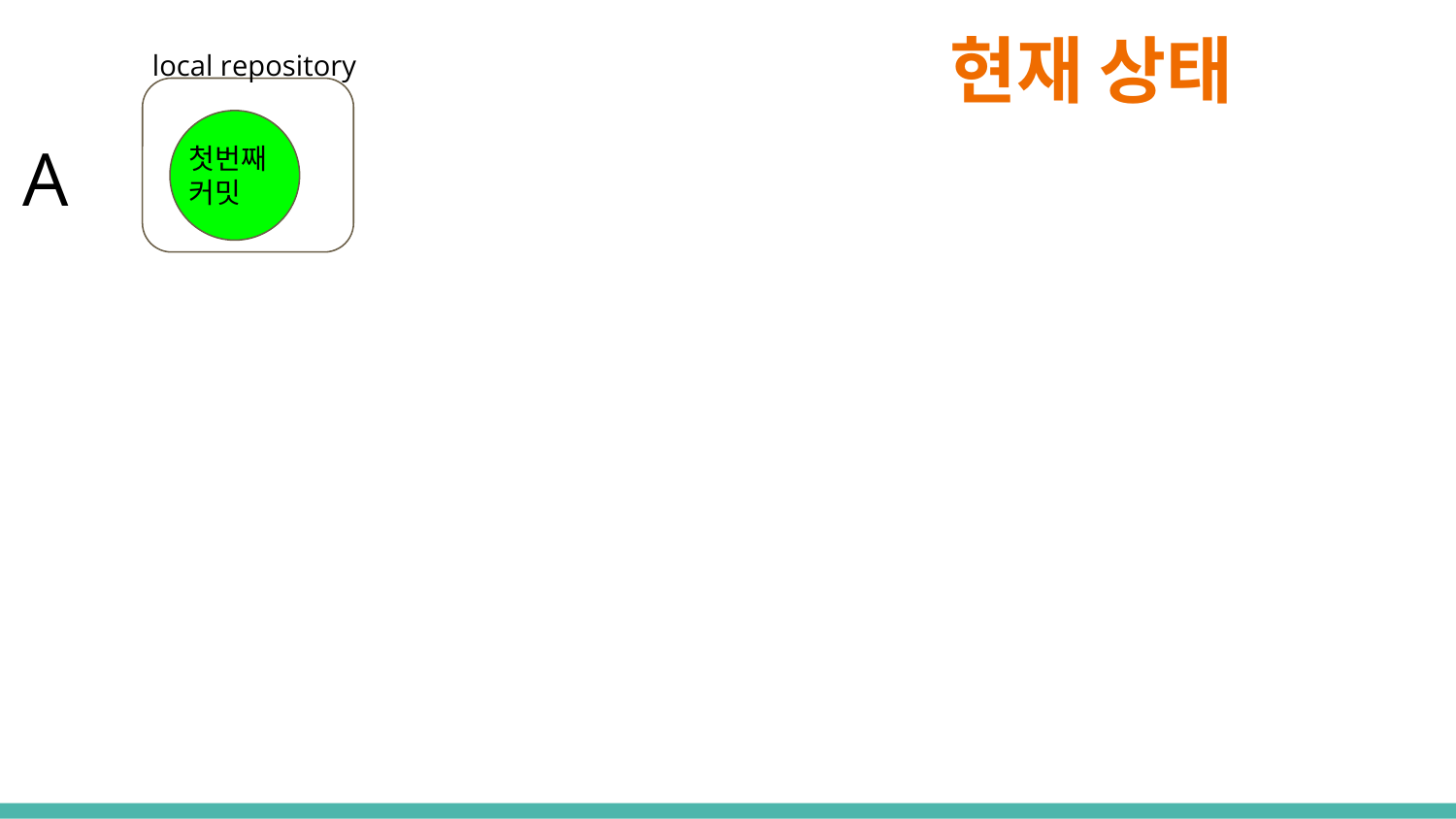

# 현재 상태
local repository

첫번째
커밋
A